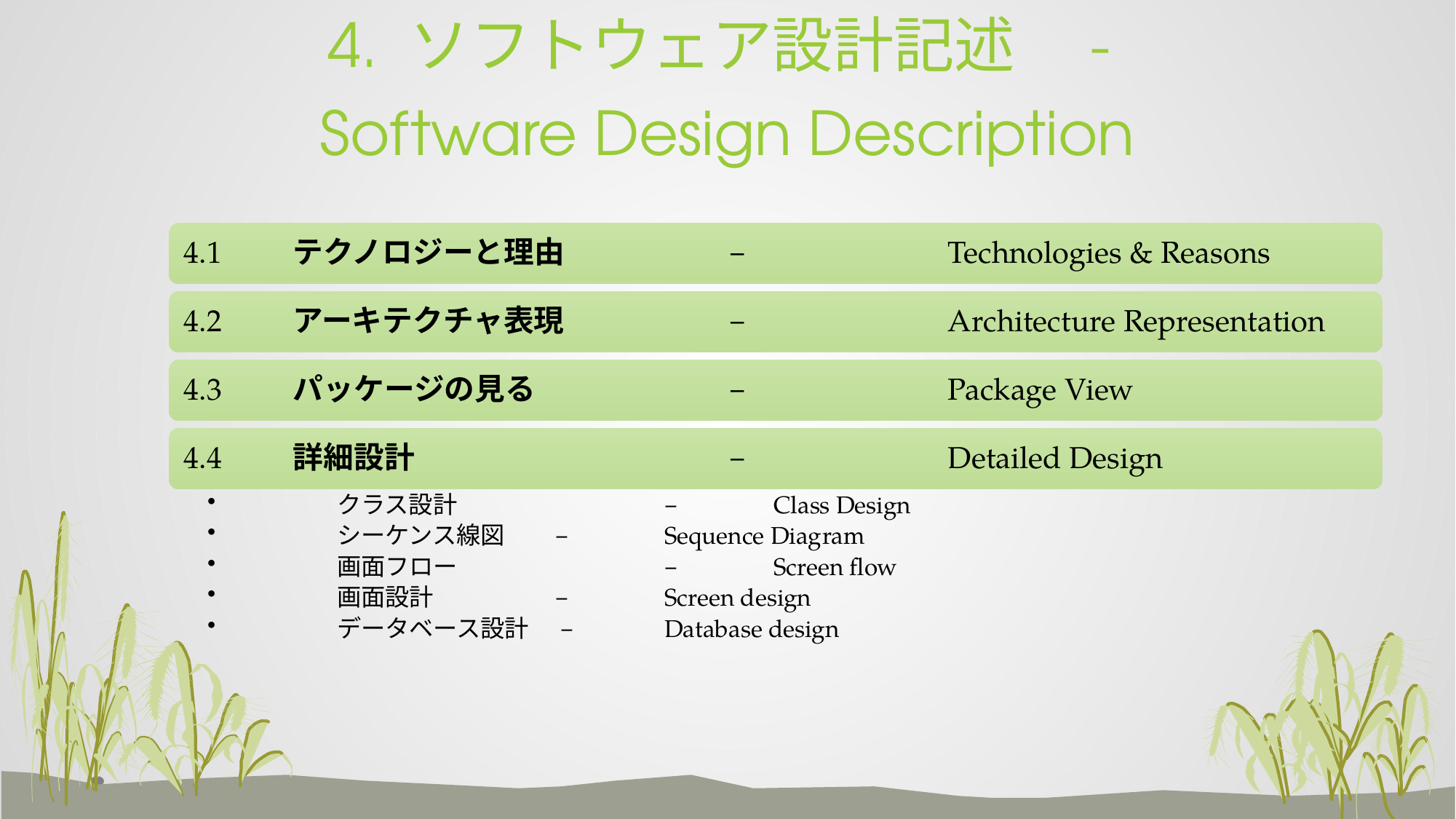

# 4. ソフトウェア設計記述　- Software Design Description
4.1 	テクノロジーと理由 		– 		Technologies & Reasons
4.2 	アーキテクチャ表現 		– 		Architecture Representation
4.3 	パッケージの見る 		– 		Package View
4.4 	詳細設計 			– 		Detailed Design
	クラス設計 		– 	Class Design
 	シーケンス線図 	– 	Sequence Diagram
 	画面フロー 		– 	Screen flow
 	画面設計 		– 	Screen design
	データベース設計	 – 	Database design